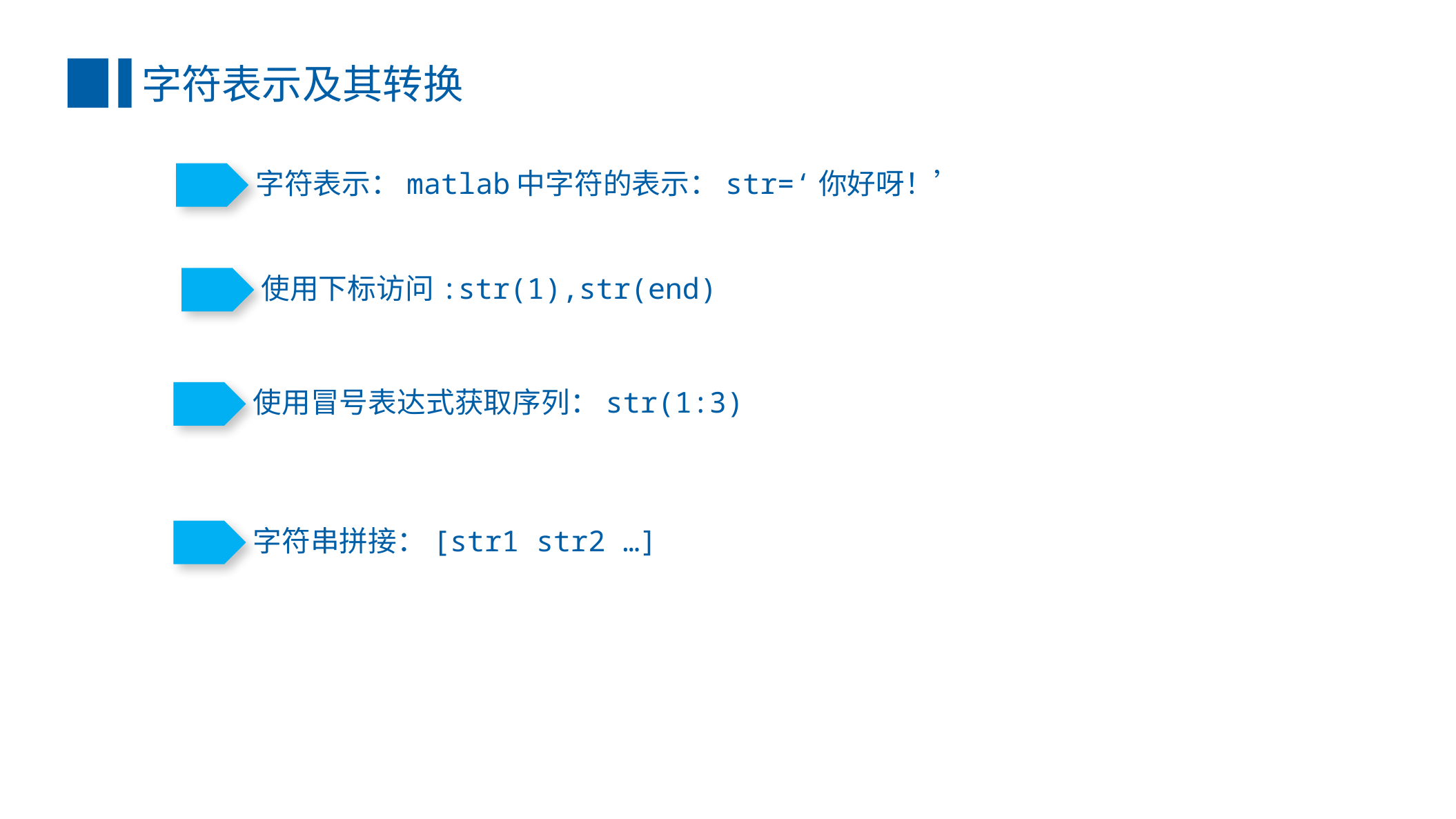

字符表示及其转换

字符表示：matlab中字符的表示：str=‘你好呀！’

使用下标访问:str(1),str(end)

使用冒号表达式获取序列：str(1:3)

字符串拼接：[str1 str2 …]